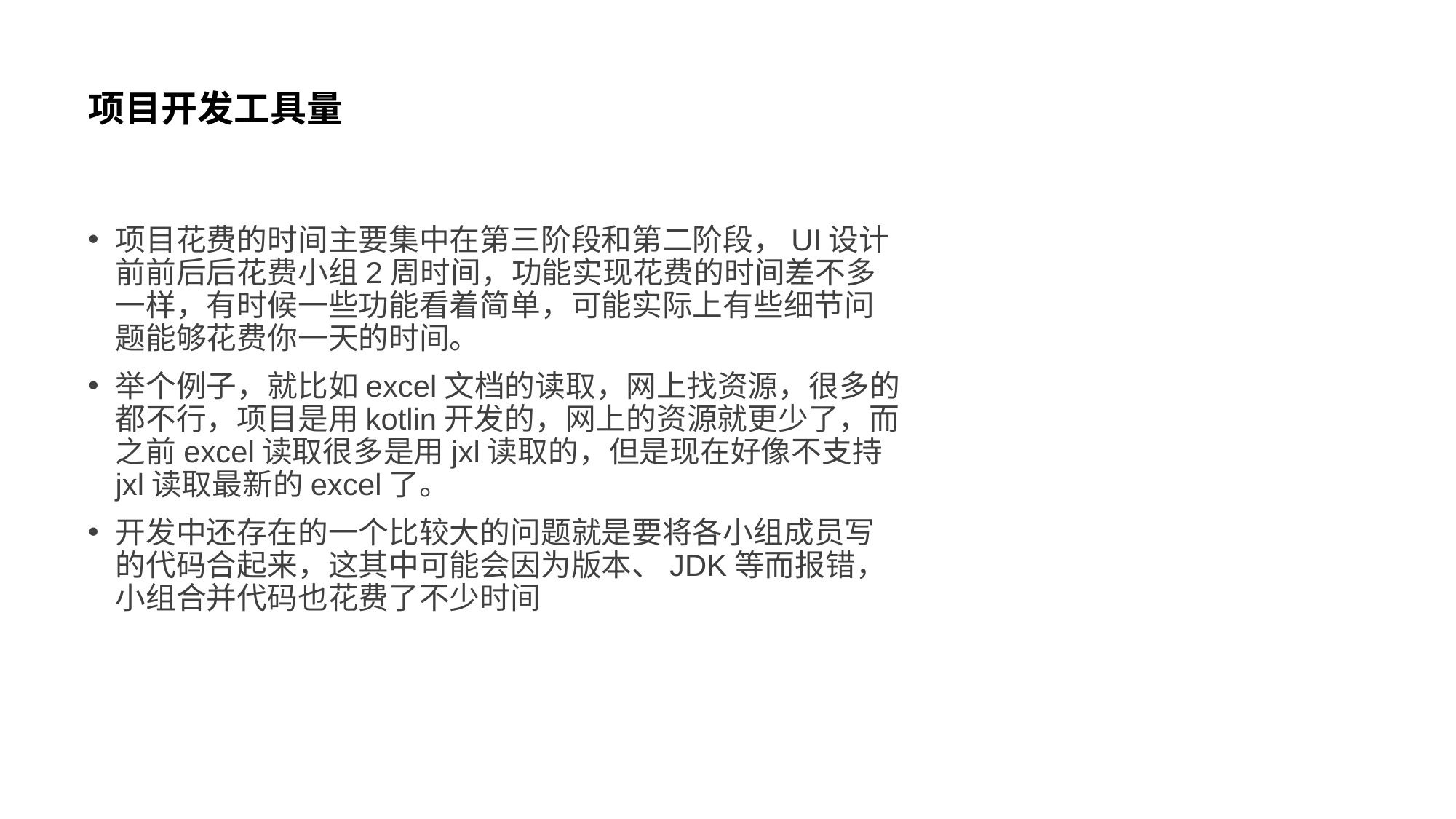

# 项目开发工具量
项目花费的时间主要集中在第三阶段和第二阶段，UI设计前前后后花费小组2周时间，功能实现花费的时间差不多一样，有时候一些功能看着简单，可能实际上有些细节问题能够花费你一天的时间。
举个例子，就比如excel文档的读取，网上找资源，很多的都不行，项目是用kotlin开发的，网上的资源就更少了，而之前excel读取很多是用jxl读取的，但是现在好像不支持jxl读取最新的excel了。
开发中还存在的一个比较大的问题就是要将各小组成员写的代码合起来，这其中可能会因为版本、JDK等而报错，小组合并代码也花费了不少时间